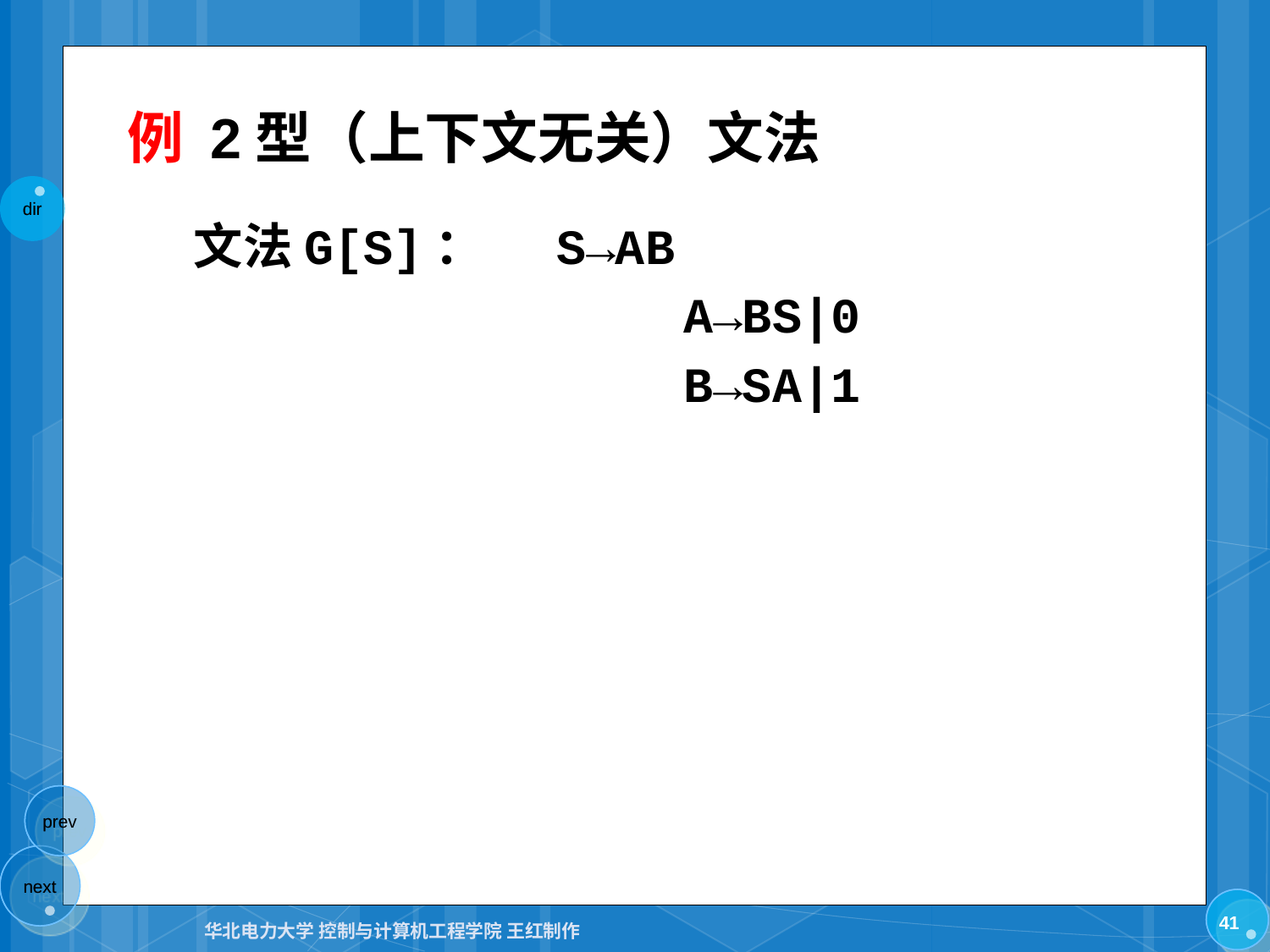

# 例 2型（上下文无关）文法
    文法G[S]：	S→AB
					A→BS|0
					B→SA|1
41
华北电力大学 控制与计算机工程学院 王红制作